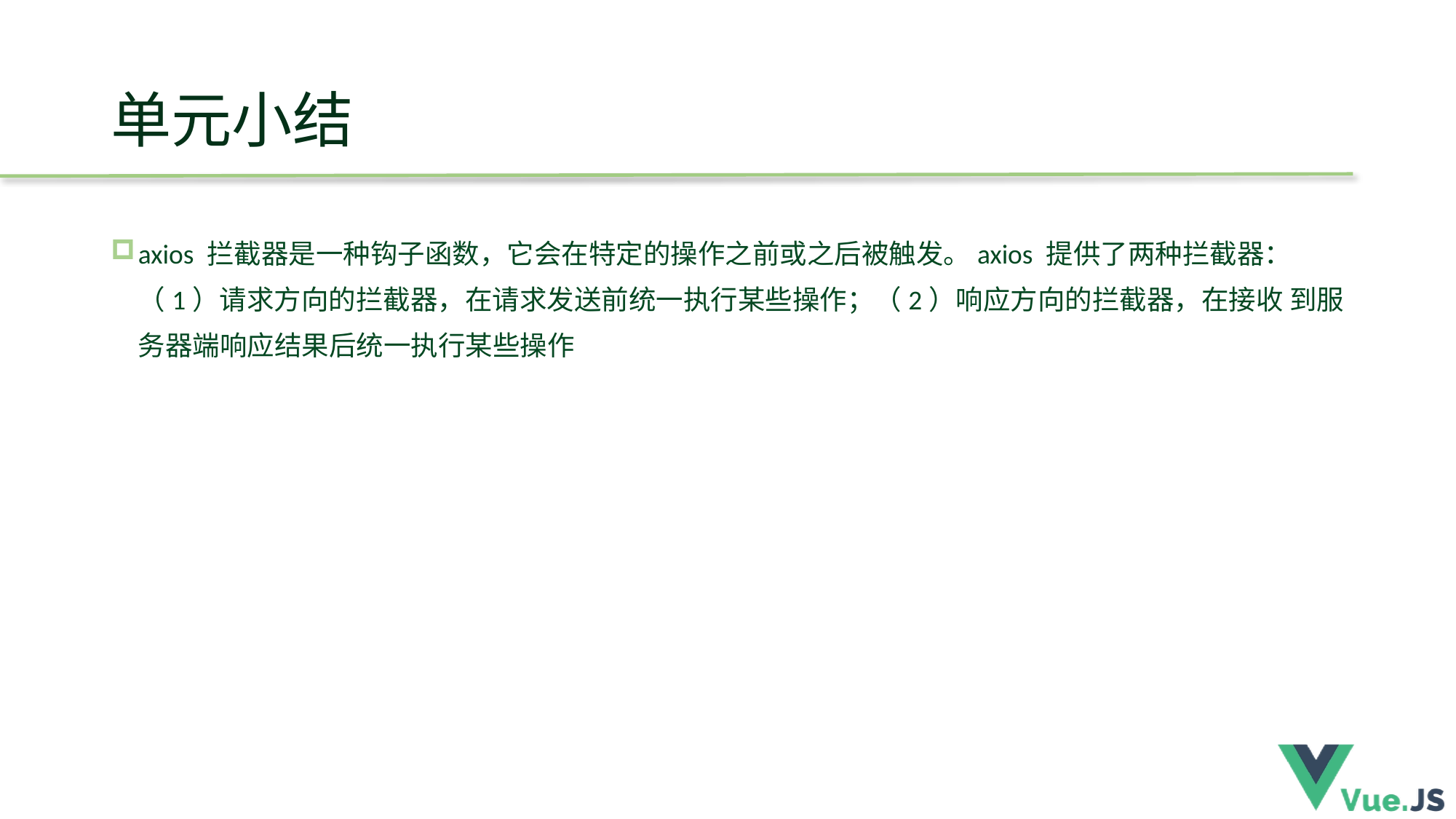

# 单元小结
axios 拦截器是一种钩子函数，它会在特定的操作之前或之后被触发。axios 提供了两种拦截器：（1）请求方向的拦截器，在请求发送前统一执行某些操作；（2）响应方向的拦截器，在接收 到服务器端响应结果后统一执行某些操作